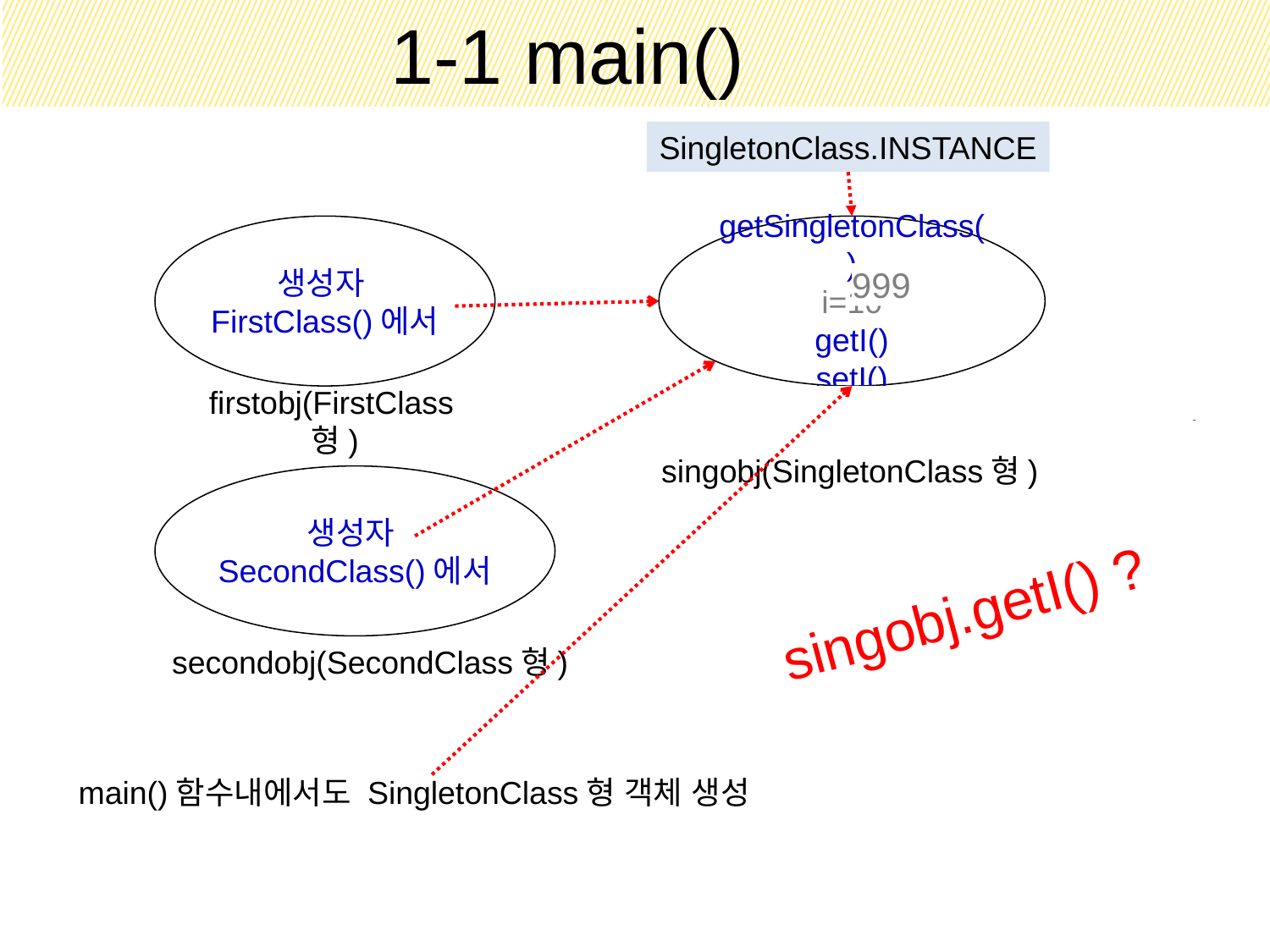

# 1-1 main()
SingletonClass.INSTANCE
생성자FirstClass()에서
firstobj(FirstClass형)
getSingletonClass()
i=10
getI()
setI()
sinbletonobject(SingletonClass형)
999
생성자SecondClass()에서
secondobj(SecondClass형)
main()함수내에서도 SingletonClass형 객체 생성
200
singletonobject

singobj(SingletonClass형)
singobj.getI() ?